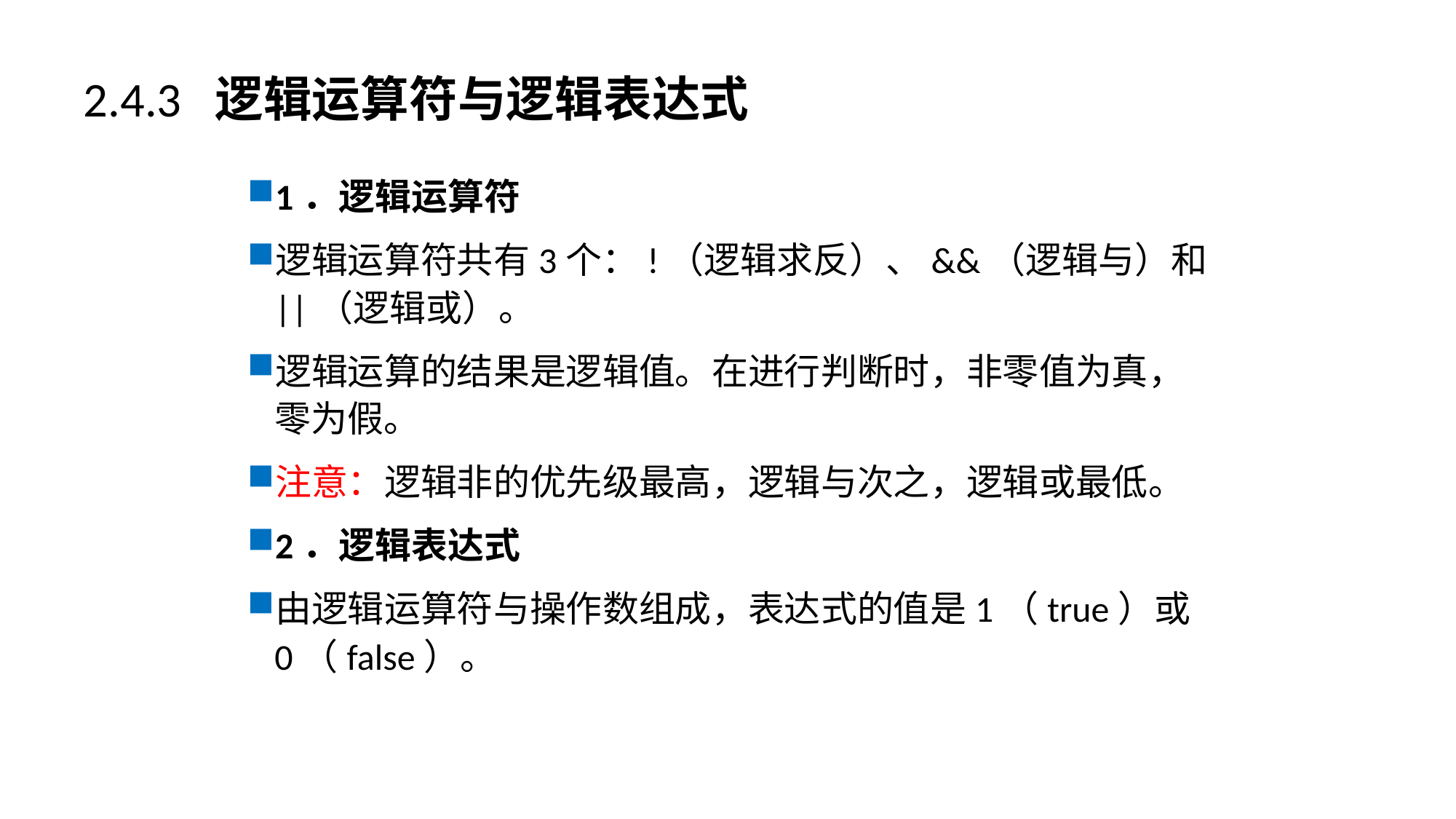

# 2.4.3  逻辑运算符与逻辑表达式
1．逻辑运算符
逻辑运算符共有3个：!（逻辑求反）、&&（逻辑与）和||（逻辑或）。
逻辑运算的结果是逻辑值。在进行判断时，非零值为真，零为假。
注意：逻辑非的优先级最高，逻辑与次之，逻辑或最低。
2．逻辑表达式
由逻辑运算符与操作数组成，表达式的值是1（true）或0（false）。